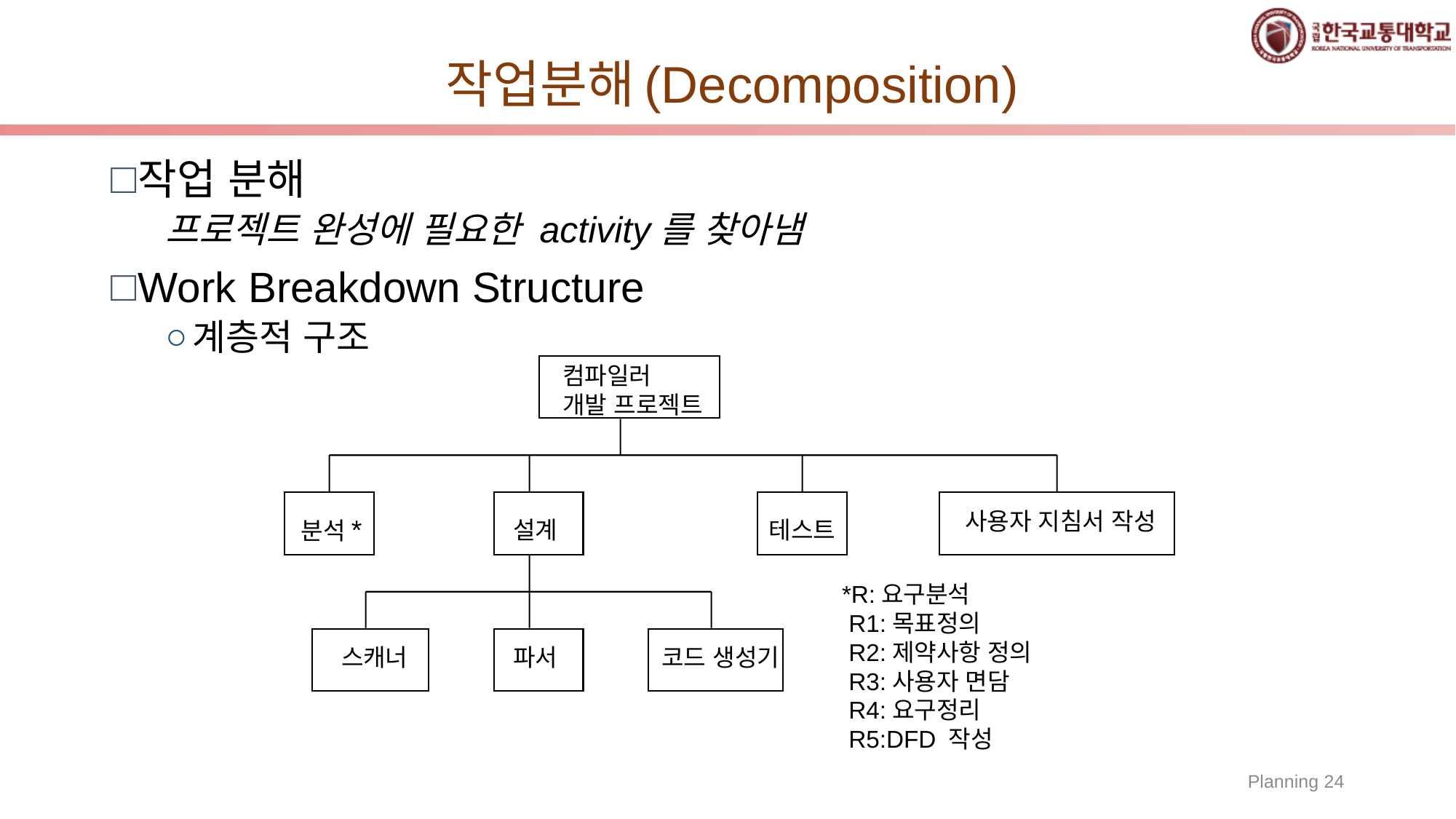

# 작업분해(Decomposition)
작업 분해
프로젝트 완성에 필요한 activity를 찾아냄
Work Breakdown Structure
계층적 구조
컴파일러
개발 프로젝트

사용자 지침서 작성
분석*
설계
테스트

*R:요구분석
 R1:목표정의
 R2:제약사항 정의
 R3:사용자 면담
 R4:요구정리
 R5:DFD 작성

스캐너
파서
코드 생성기
Planning 24